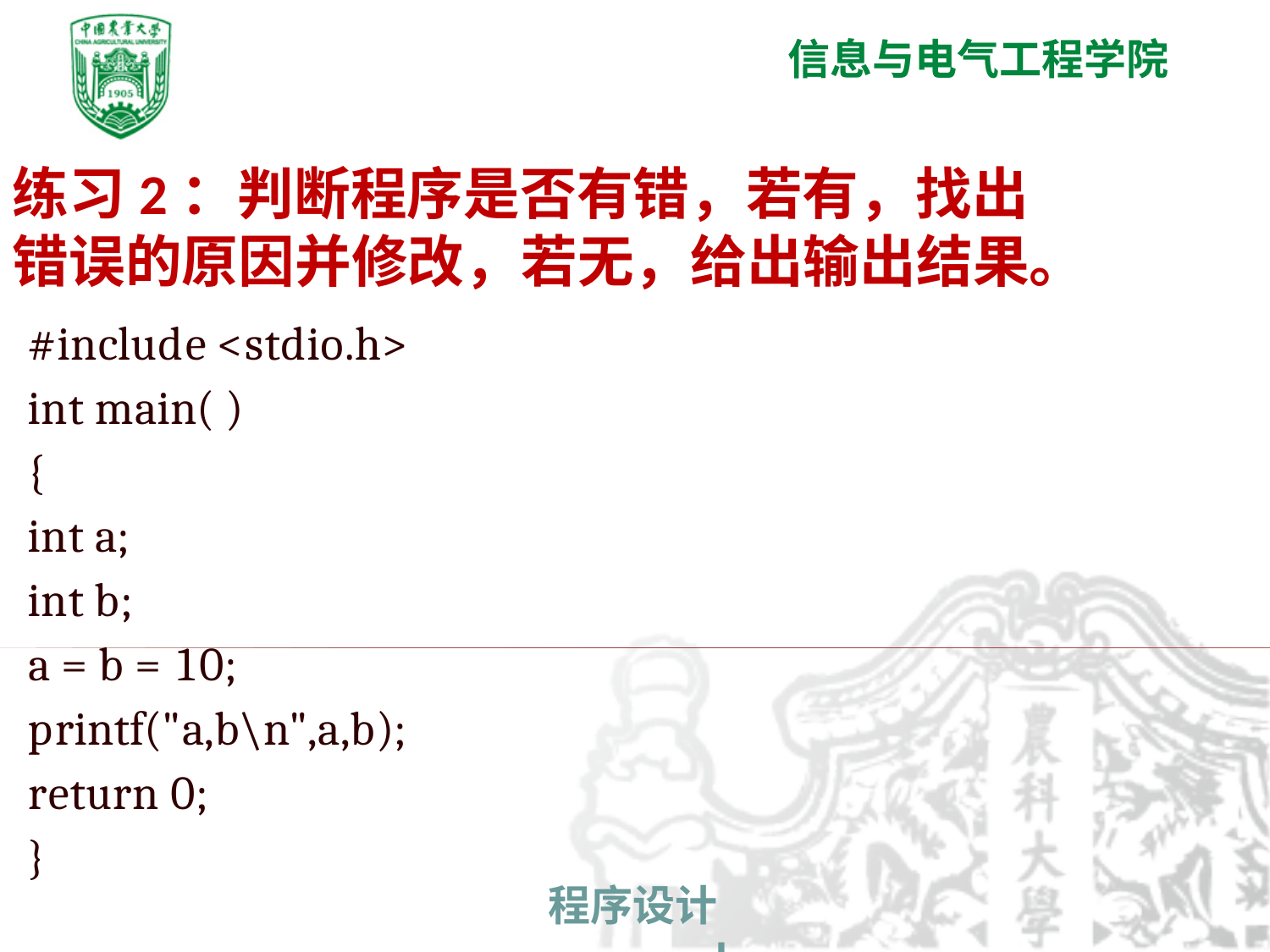

练习2：判断程序是否有错，若有，找出错误的原因并修改，若无，给出输出结果。
#include <stdio.h>
int main( )
{
int a;
int b;
a = b = 10;
printf("a,b\n",a,b);
return 0;
}